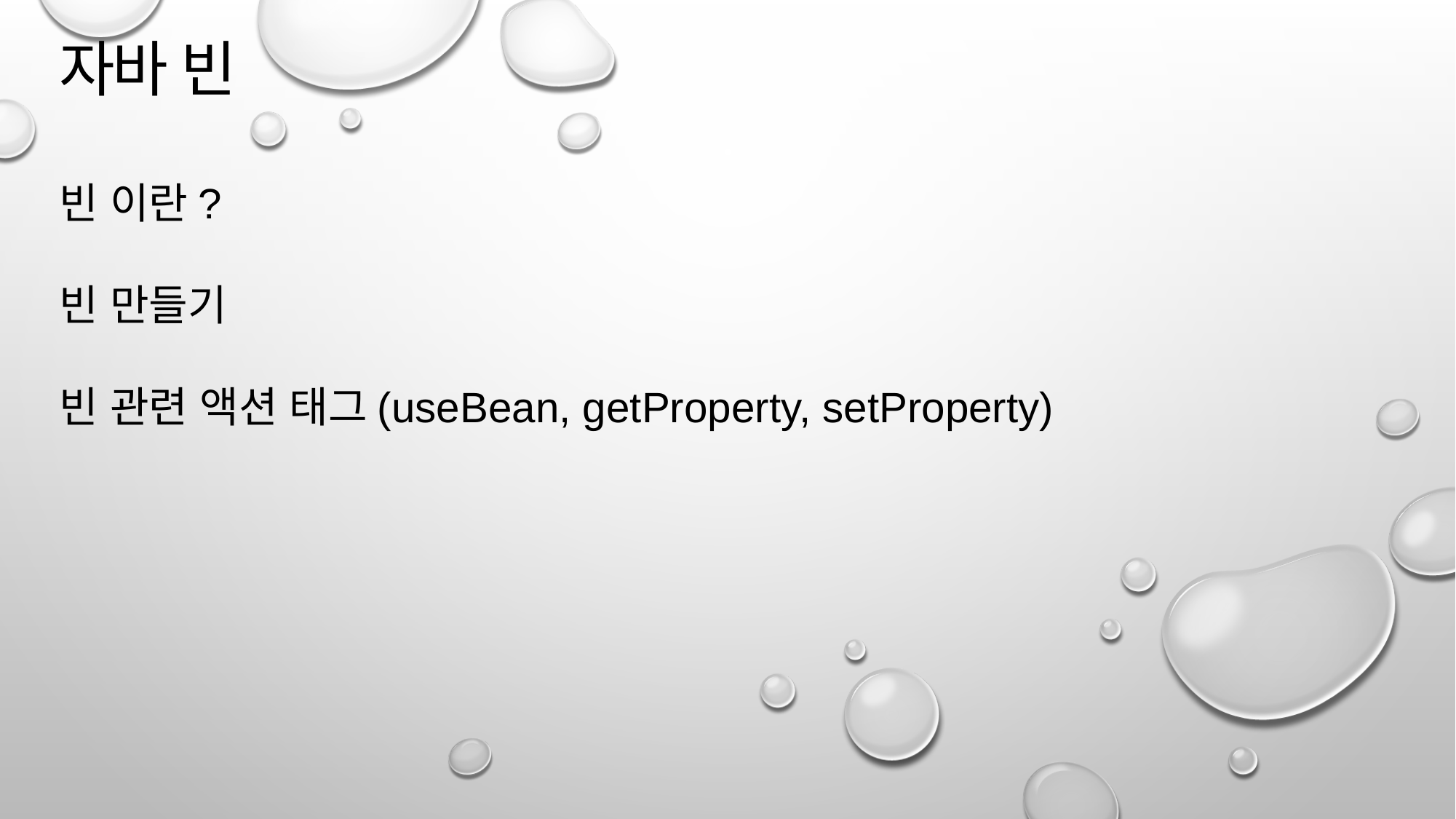

자바 빈

빈 이란?

빈 만들기

빈 관련 액션 태그(useBean, getProperty, setProperty)